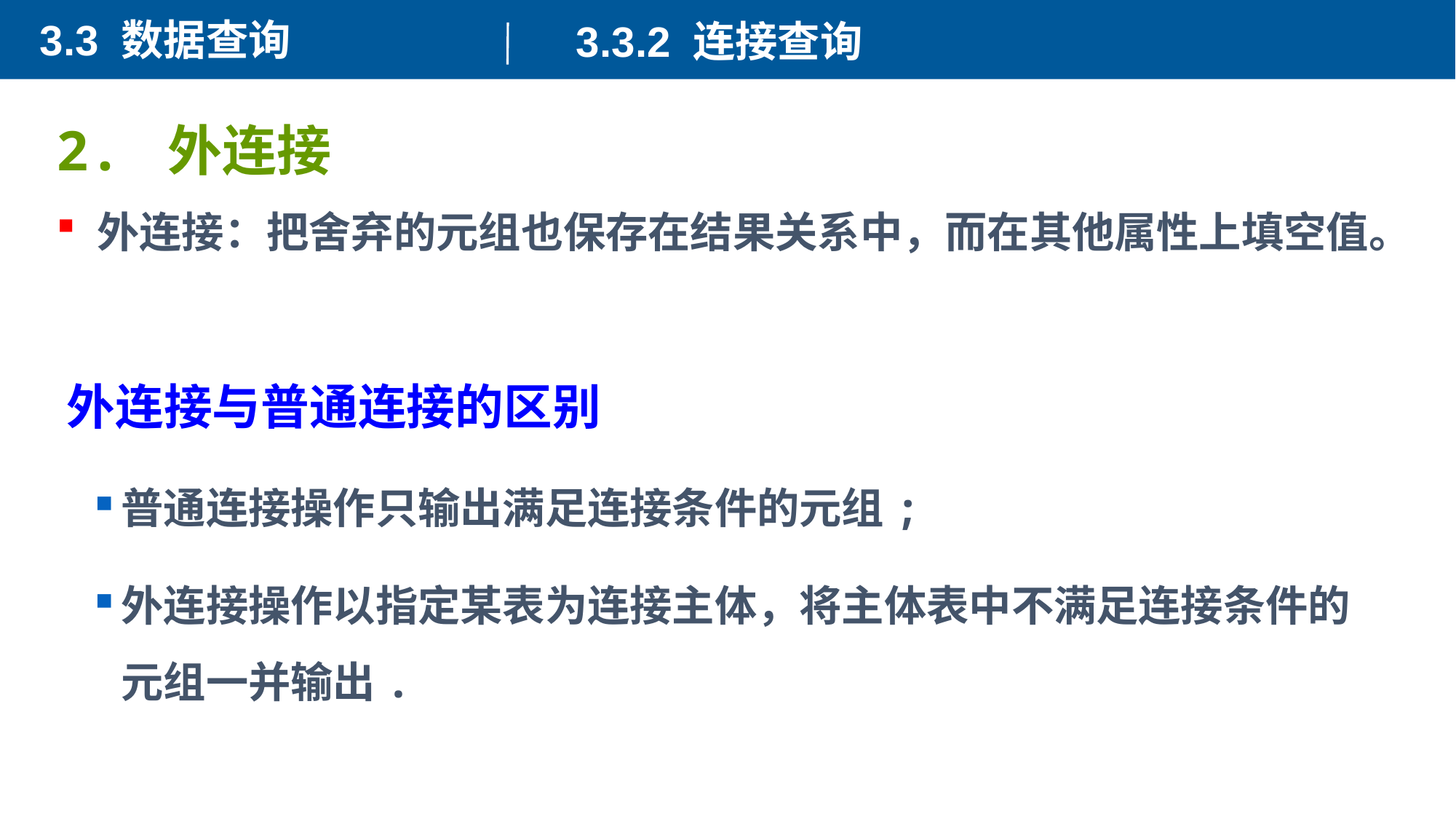

3.3 数据查询
3.3.2 连接查询
2. 外连接
外连接：把舍弃的元组也保存在结果关系中，而在其他属性上填空值。
外连接与普通连接的区别
普通连接操作只输出满足连接条件的元组;
外连接操作以指定某表为连接主体，将主体表中不满足连接条件的元组一并输出.